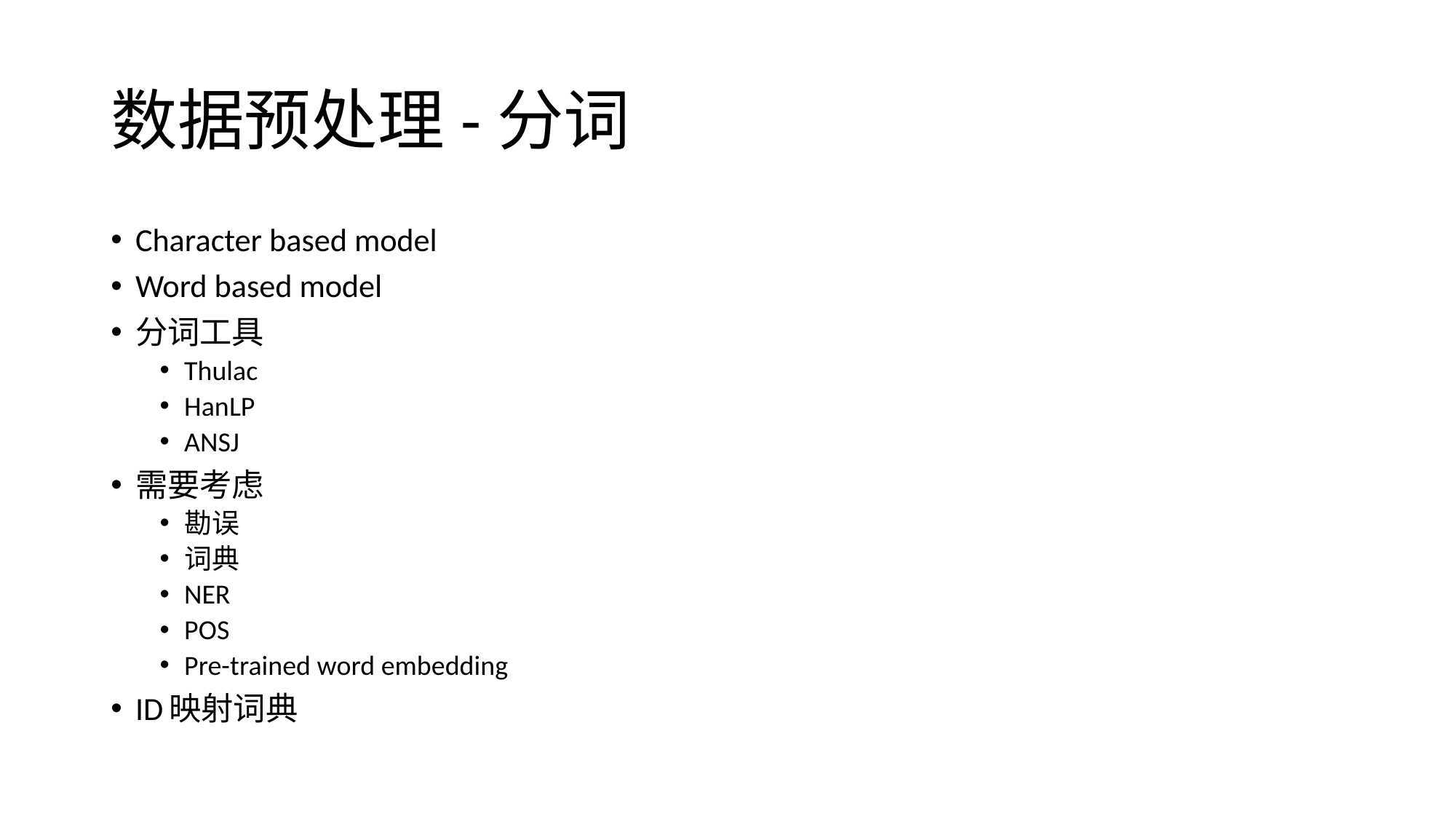

# 数据预处理-分词
Character based model
Word based model
分词工具
Thulac
HanLP
ANSJ
需要考虑
勘误
词典
NER
POS
Pre-trained word embedding
ID映射词典